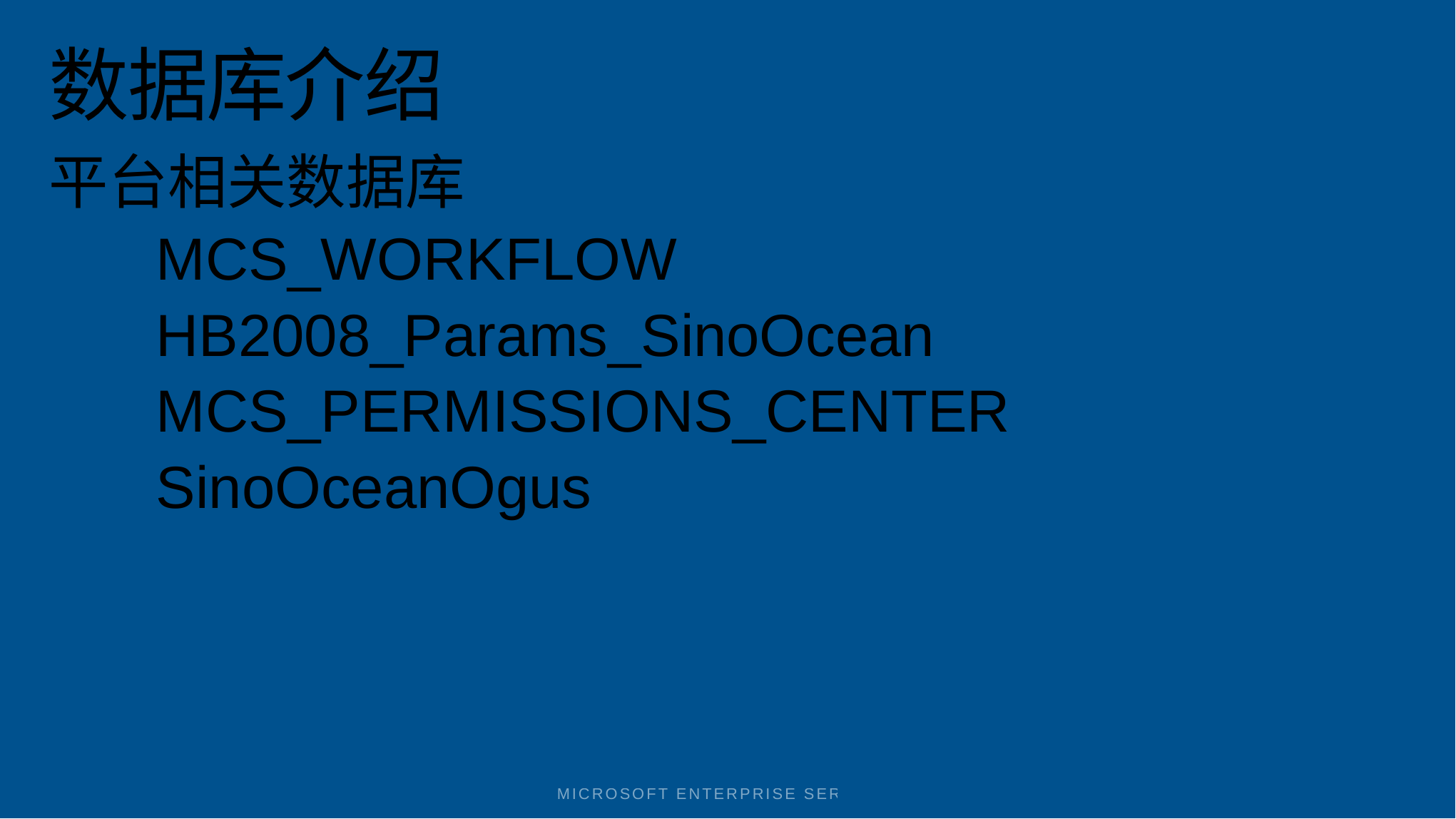

# 数据库介绍
平台相关数据库
	MCS_WORKFLOW
	HB2008_Params_SinoOcean
	MCS_PERMISSIONS_CENTER
	SinoOceanOgus